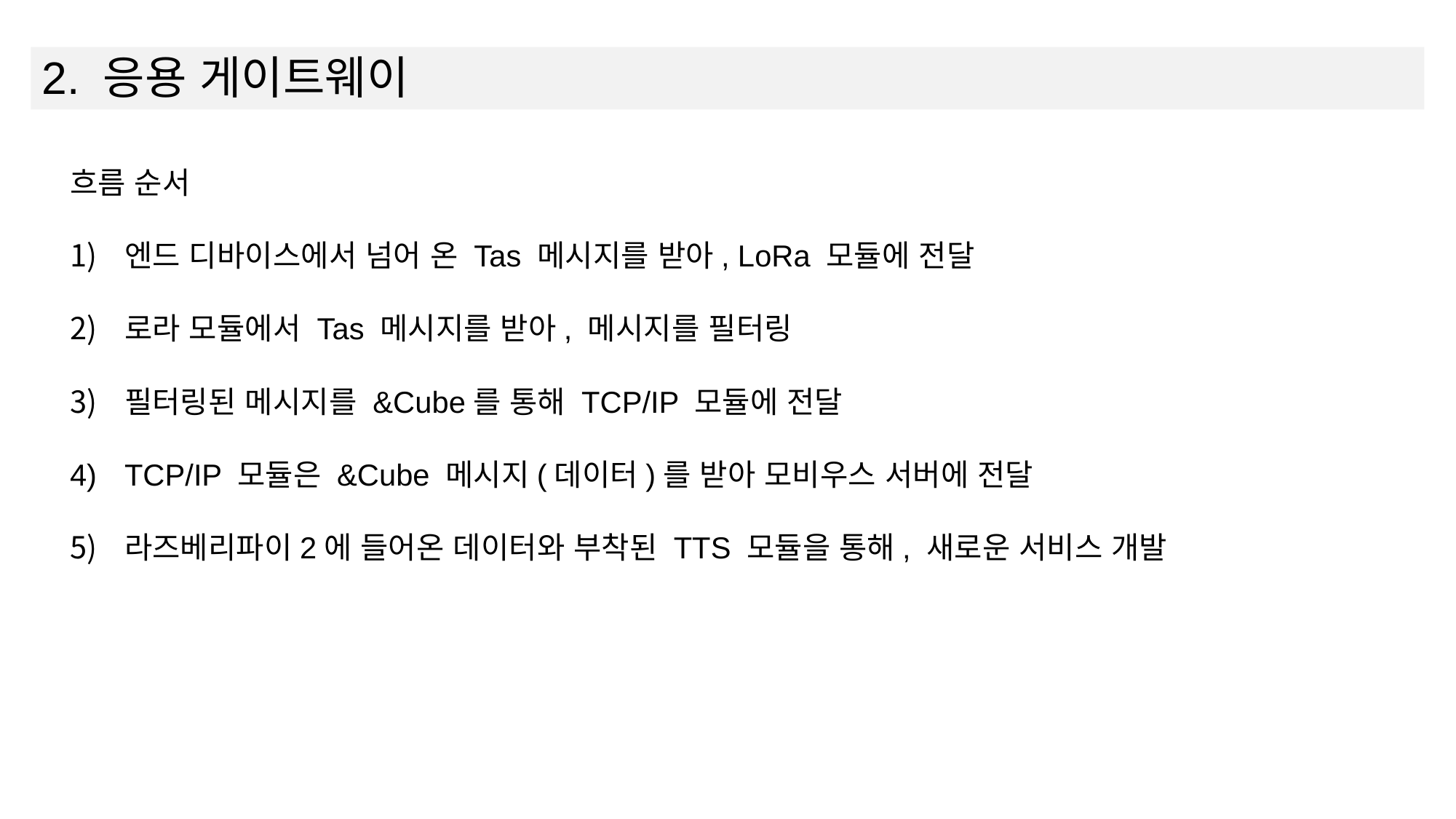

2. 응용 게이트웨이
흐름 순서
엔드 디바이스에서 넘어 온 Tas 메시지를 받아, LoRa 모듈에 전달
로라 모듈에서 Tas 메시지를 받아, 메시지를 필터링
필터링된 메시지를 &Cube를 통해 TCP/IP 모듈에 전달
TCP/IP 모듈은 &Cube 메시지(데이터)를 받아 모비우스 서버에 전달
라즈베리파이2에 들어온 데이터와 부착된 TTS 모듈을 통해, 새로운 서비스 개발